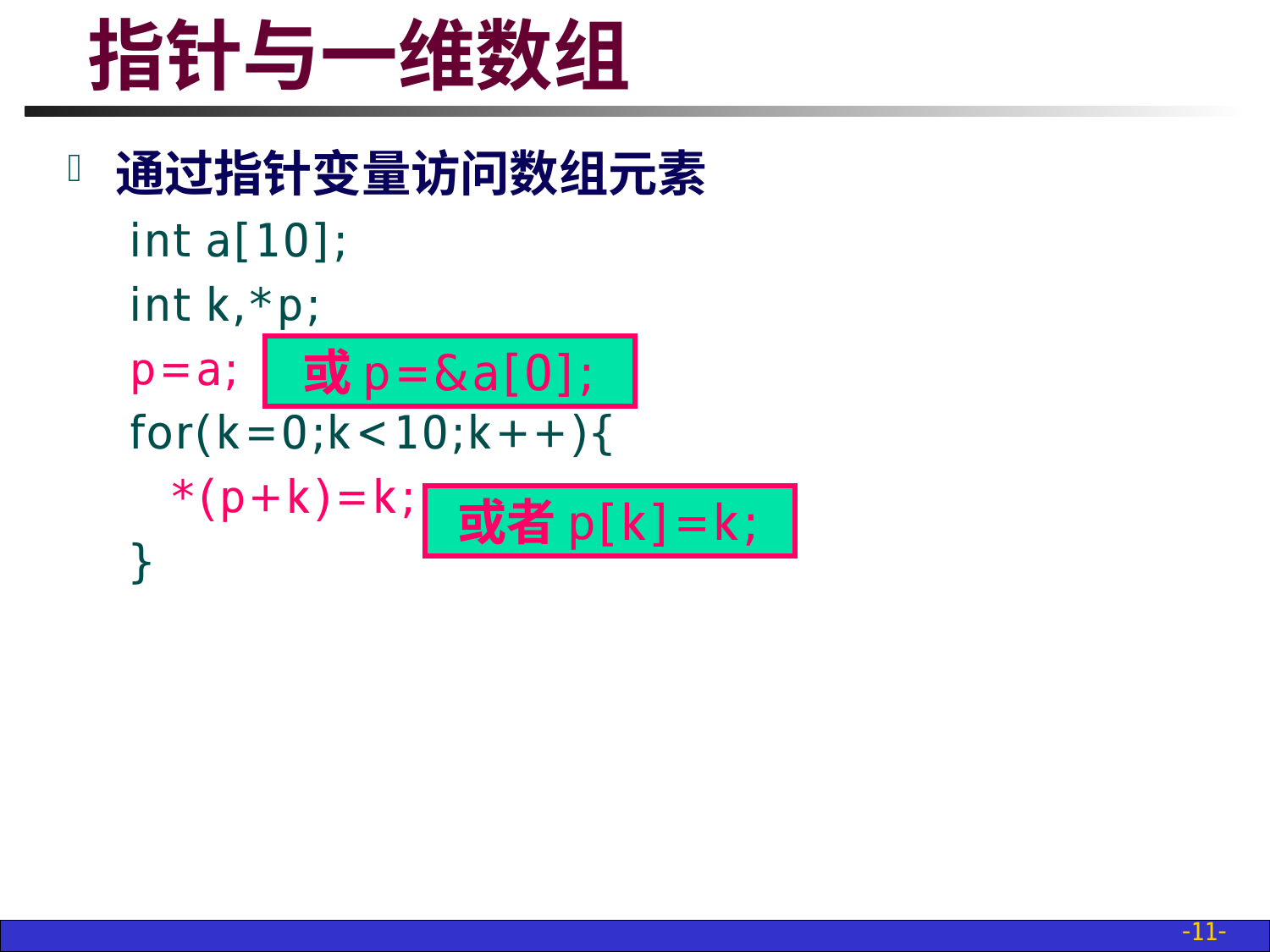

# 指针与一维数组
通过指针变量访问数组元素
int a[10];
int k,*p;
p=a;
for(k=0;k<10;k++){
	*(p+k)=k;
}

或p=&a[0];
或者p[k]=k;
-11-